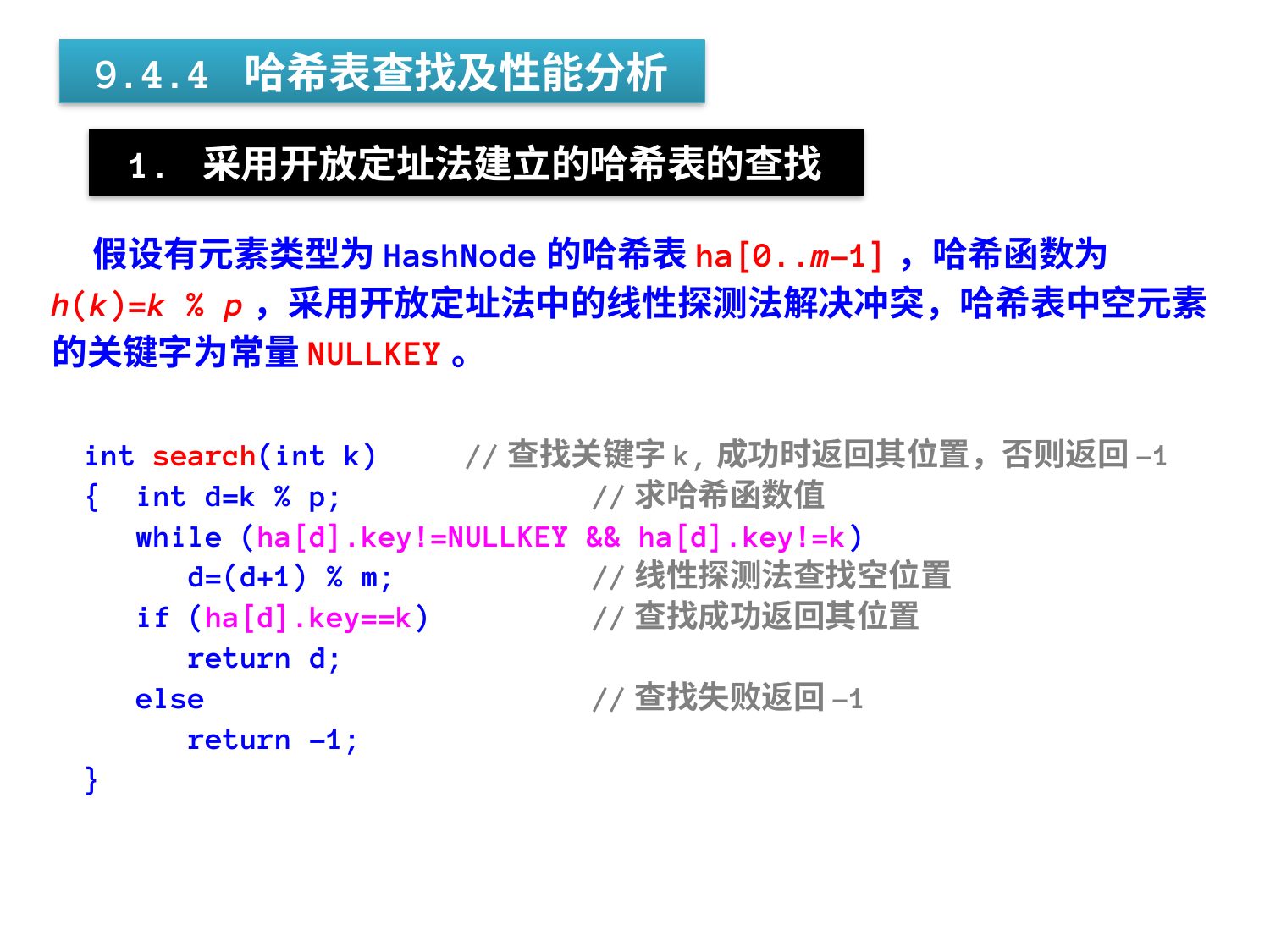

9.4.4 哈希表查找及性能分析
1. 采用开放定址法建立的哈希表的查找
    假设有元素类型为HashNode的哈希表ha[0..m-1]，哈希函数为h(k)=k % p，采用开放定址法中的线性探测法解决冲突，哈希表中空元素的关键字为常量NULLKEY。
int search(int k)	//查找关键字k,成功时返回其位置，否则返回-1
{  int d=k % p;		//求哈希函数值
   while (ha[d].key!=NULLKEY && ha[d].key!=k)
      d=(d+1) % m;		//线性探测法查找空位置
   if (ha[d].key==k)		//查找成功返回其位置
      return d;
   else				//查找失败返回-1
      return -1;
}